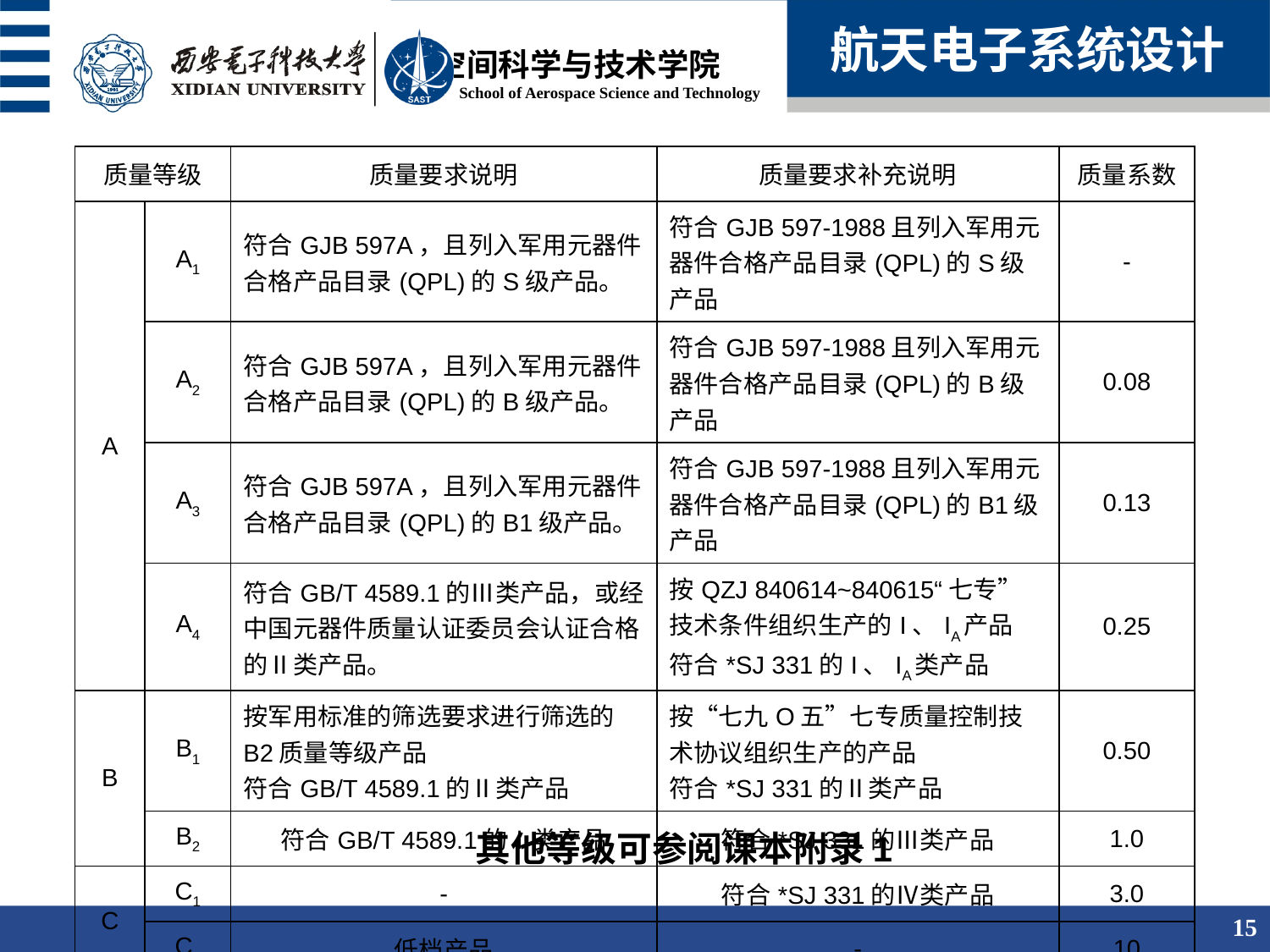

航天电子系统设计
| 质量等级 |  | 质量要求说明 | 质量要求补充说明 | 质量系数 |
| --- | --- | --- | --- | --- |
| A | A1 | 符合GJB 597A，且列入军用元器件合格产品目录(QPL)的S级产品。 | 符合GJB 597-1988且列入军用元器件合格产品目录(QPL)的S级产品 | - |
|  | A2 | 符合GJB 597A，且列入军用元器件合格产品目录(QPL)的B级产品。 | 符合GJB 597-1988且列入军用元器件合格产品目录(QPL)的B级产品 | 0.08 |
|  | A3 | 符合GJB 597A，且列入军用元器件合格产品目录(QPL)的B1级产品。 | 符合GJB 597-1988且列入军用元器件合格产品目录(QPL)的B1级产品 | 0.13 |
|  | A4 | 符合GB/T 4589.1的Ⅲ类产品，或经中国元器件质量认证委员会认证合格的Ⅱ类产品。 | 按QZJ 840614~840615“七专”技术条件组织生产的I、IA产品 符合\*SJ 331的I、IA类产品 | 0.25 |
| B | B1 | 按军用标准的筛选要求进行筛选的B2质量等级产品 符合GB/T 4589.1的Ⅱ类产品 | 按“七九O五”七专质量控制技术协议组织生产的产品 符合\*SJ 331的Ⅱ类产品 | 0.50 |
|  | B2 | 符合GB/T 4589.1的Ⅰ类产品 | 符合\*SJ 331的Ⅲ类产品 | 1.0 |
| C | C1 | - | 符合\*SJ 331的Ⅳ类产品 | 3.0 |
|  | C2 | 低档产品 | - | 10 |
其他等级可参阅课本附录1